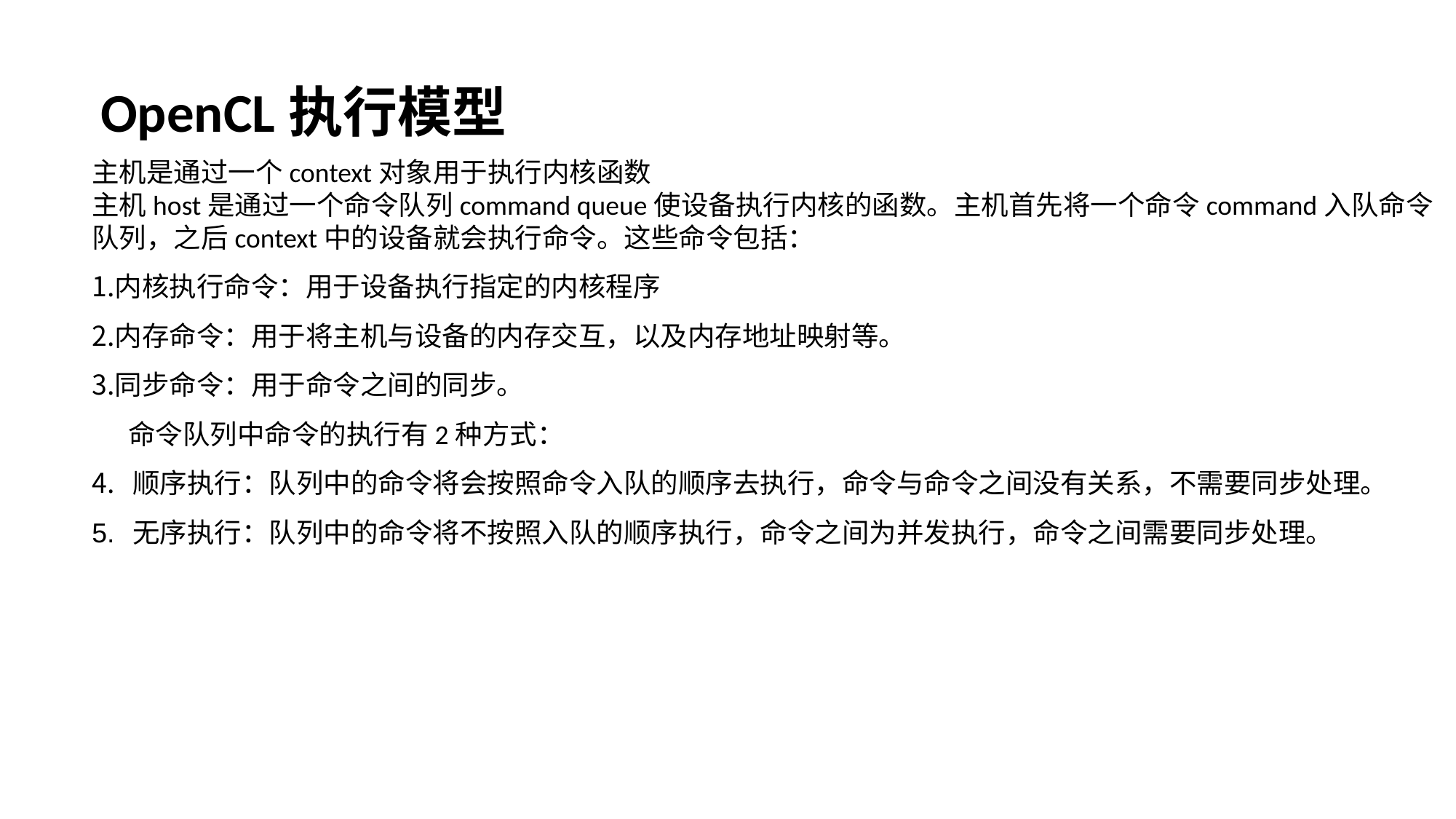

OpenCL执行模型
主机是通过一个context对象用于执行内核函数
主机host是通过一个命令队列command queue使设备执行内核的函数。主机首先将一个命令command入队命令
队列，之后context中的设备就会执行命令。这些命令包括：
内核执行命令：用于设备执行指定的内核程序
内存命令：用于将主机与设备的内存交互，以及内存地址映射等。
同步命令：用于命令之间的同步。
命令队列中命令的执行有2种方式：
顺序执行：队列中的命令将会按照命令入队的顺序去执行，命令与命令之间没有关系，不需要同步处理。
无序执行：队列中的命令将不按照入队的顺序执行，命令之间为并发执行，命令之间需要同步处理。